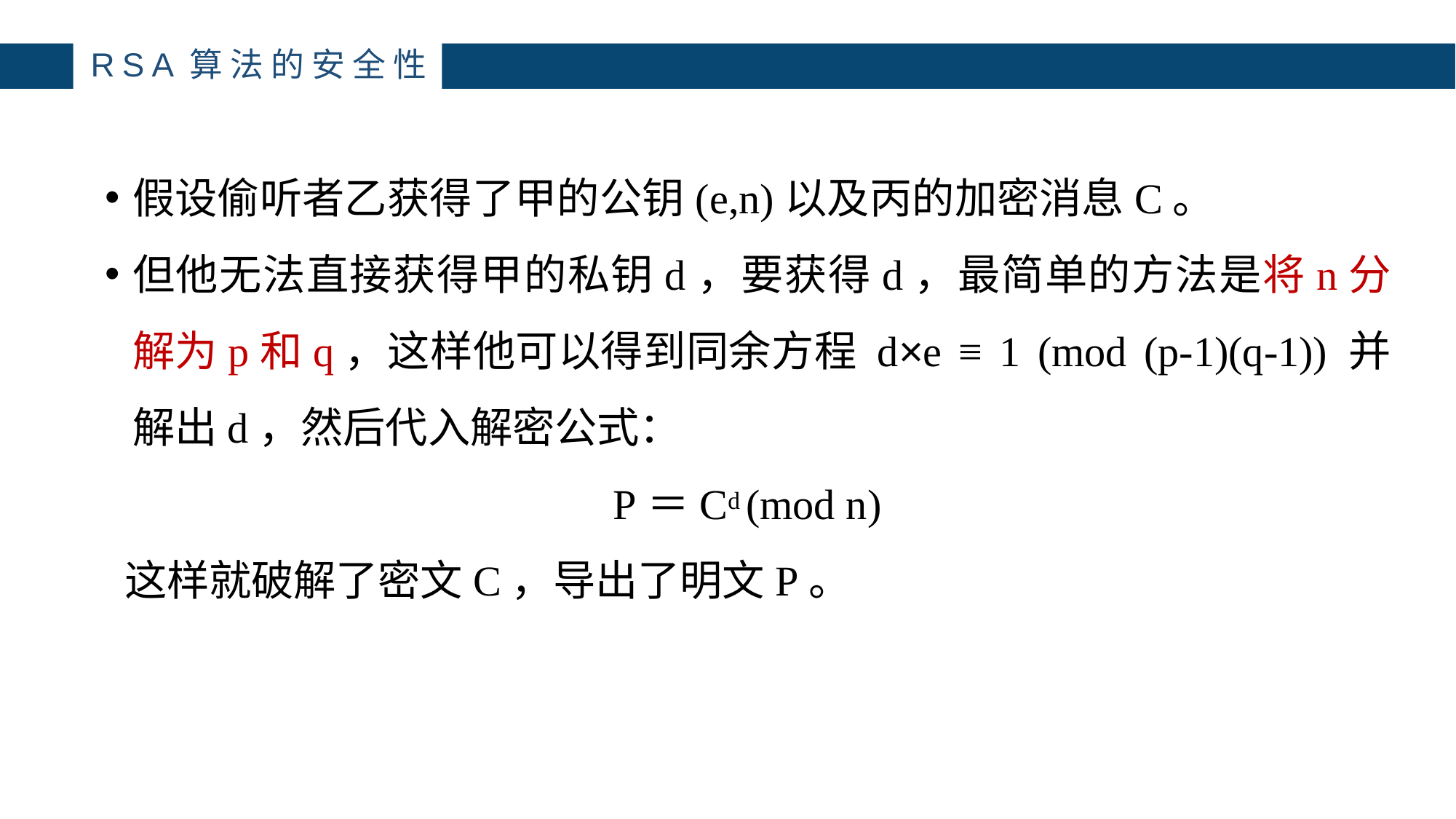

RSA算法的安全性
假设偷听者乙获得了甲的公钥(e,n)以及丙的加密消息C。
但他无法直接获得甲的私钥d，要获得d，最简单的方法是将n分解为p和q，这样他可以得到同余方程 d×e ≡ 1 (mod (p-1)(q-1)) 并解出d，然后代入解密公式：
P＝Cd (mod n)
 这样就破解了密文C，导出了明文P。
42